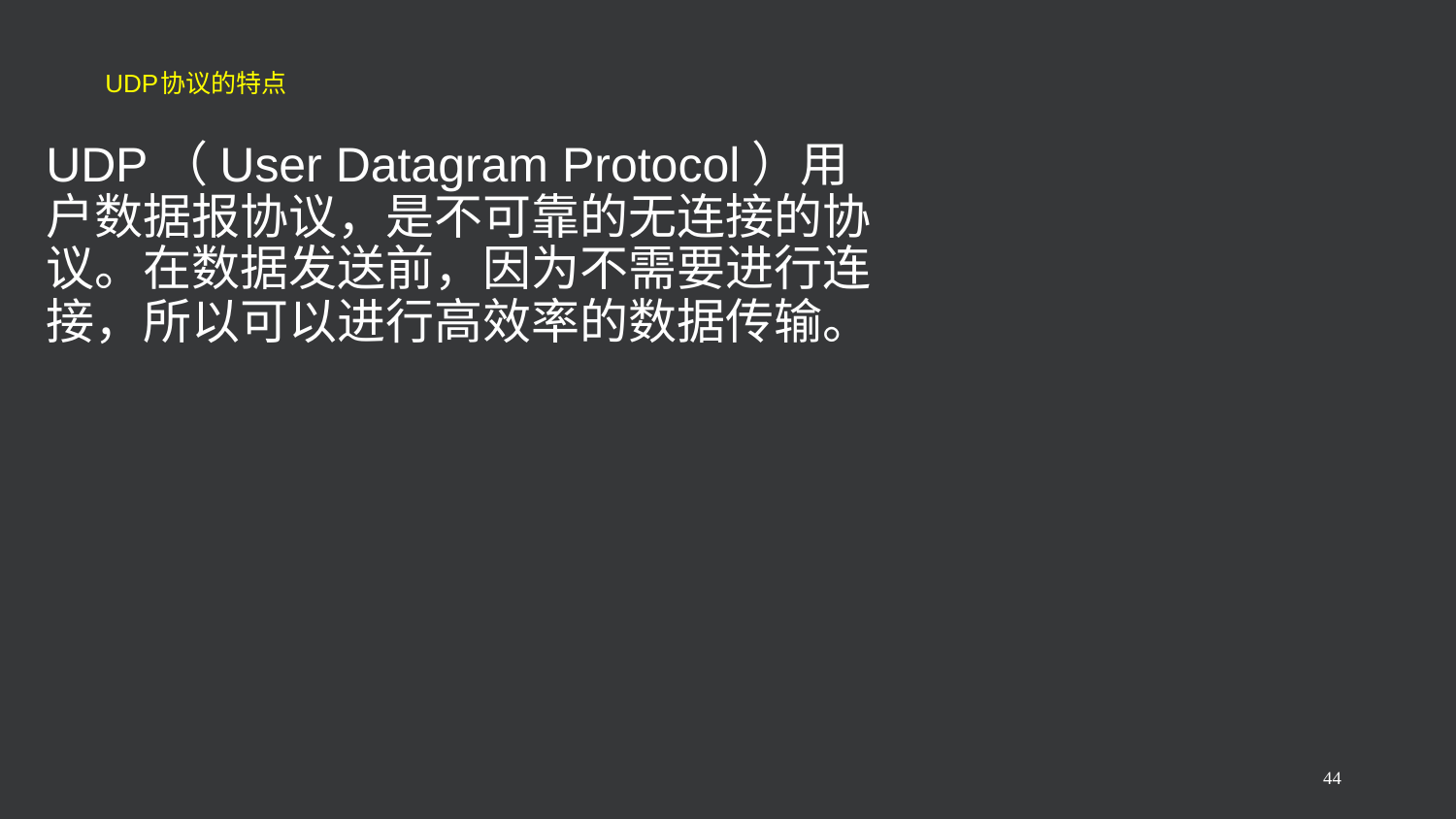

# UDP协议的特点
UDP（User Datagram Protocol）用户数据报协议，是不可靠的无连接的协议。在数据发送前，因为不需要进行连接，所以可以进行高效率的数据传输。

44